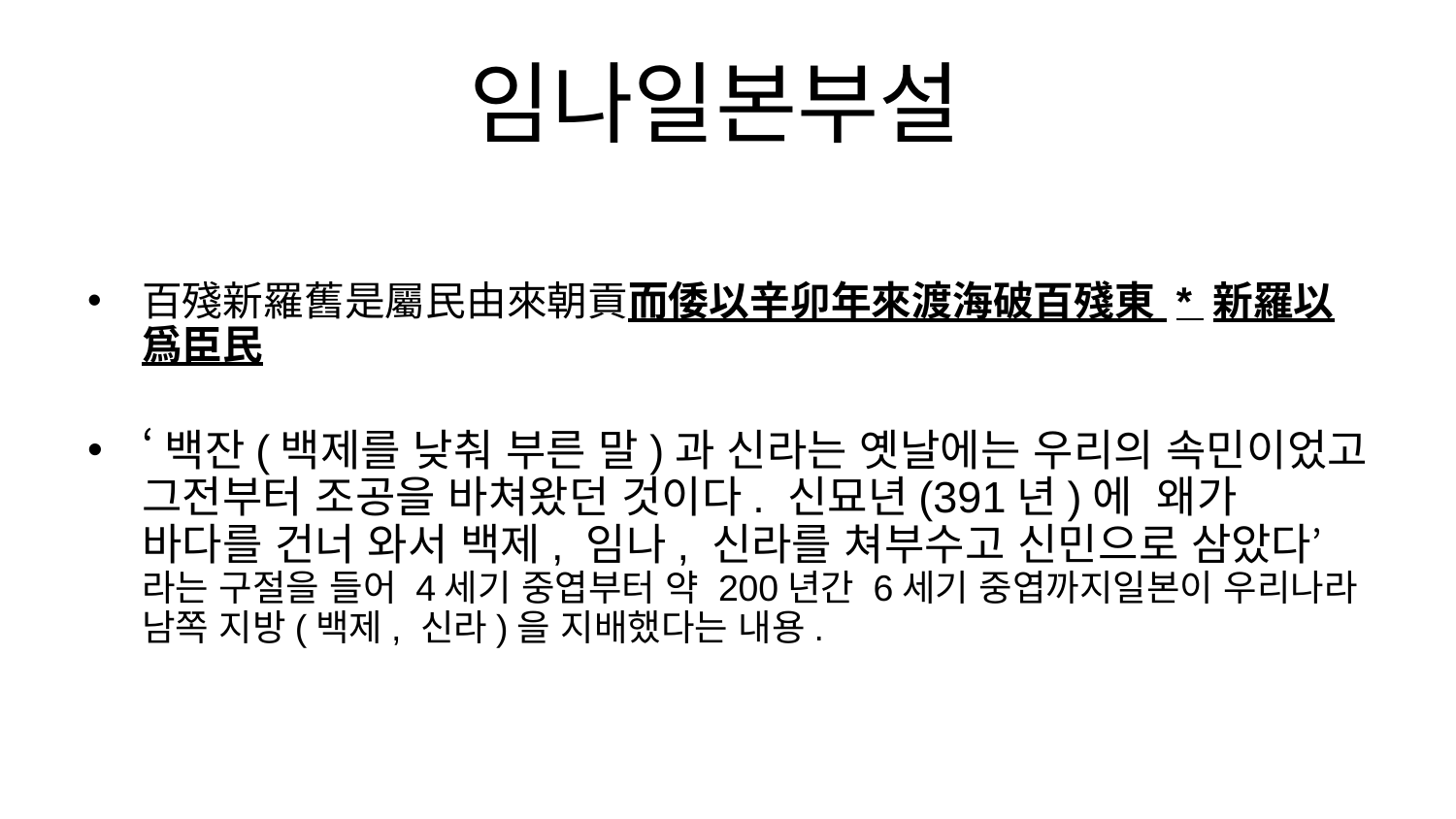

# 임나일본부설

百殘新羅舊是屬民由來朝貢而倭以辛卯年來渡海破百殘東 * 新羅以爲臣民

‘백잔(백제를 낮춰 부른 말)과 신라는 옛날에는 우리의 속민이었고 그전부터 조공을 바쳐왔던 것이다. 신묘년(391년)에  왜가 바다를 건너 와서 백제, 임나, 신라를 쳐부수고 신민으로 삼았다’ 라는 구절을 들어 4세기 중엽부터 약 200년간 6세기 중엽까지일본이 우리나라 남쪽 지방(백제, 신라)을 지배했다는 내용.